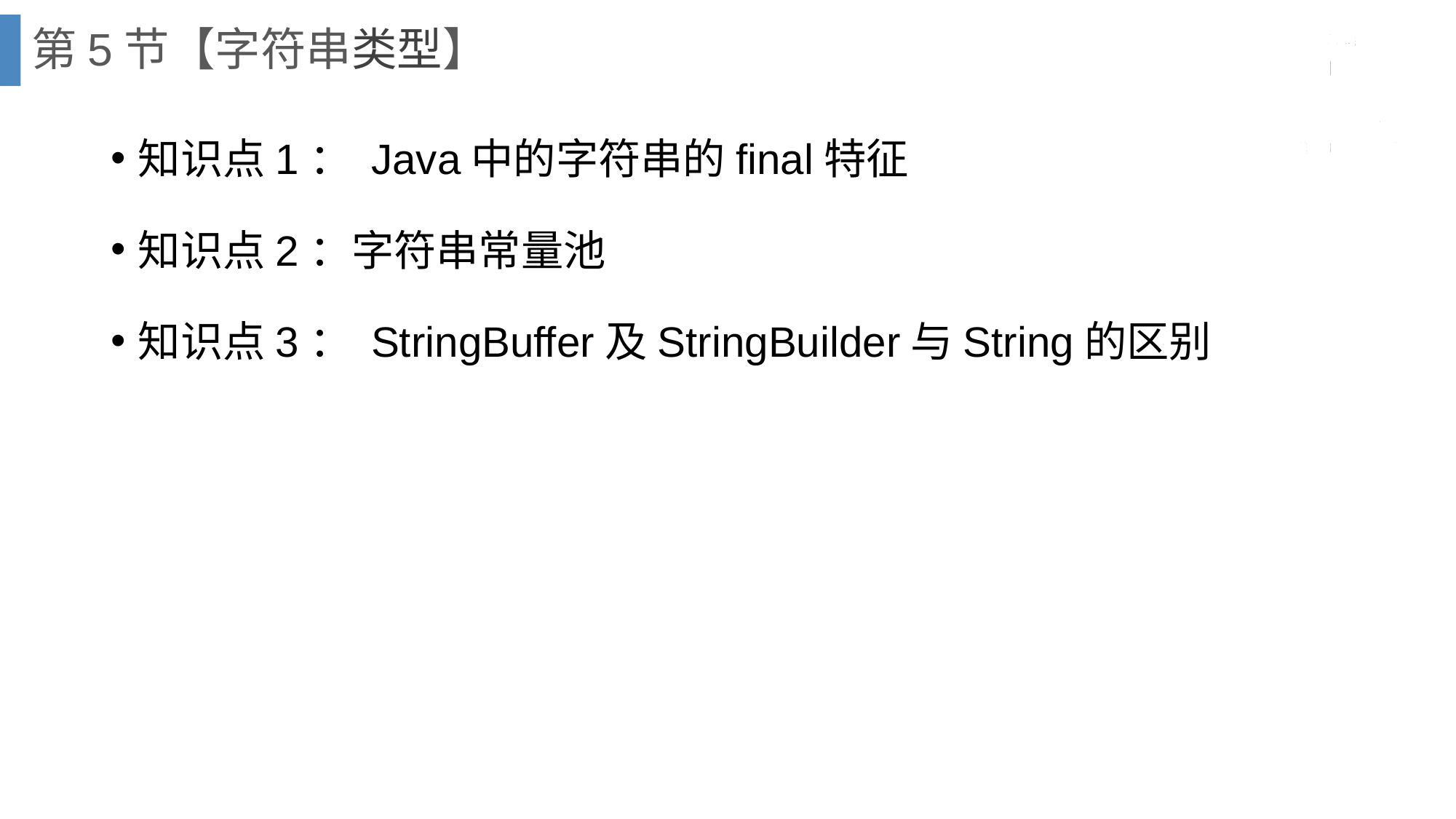

# 第5节【字符串类型】
知识点1： Java中的字符串的final特征
知识点2：字符串常量池
知识点3： StringBuffer及StringBuilder与String的区别